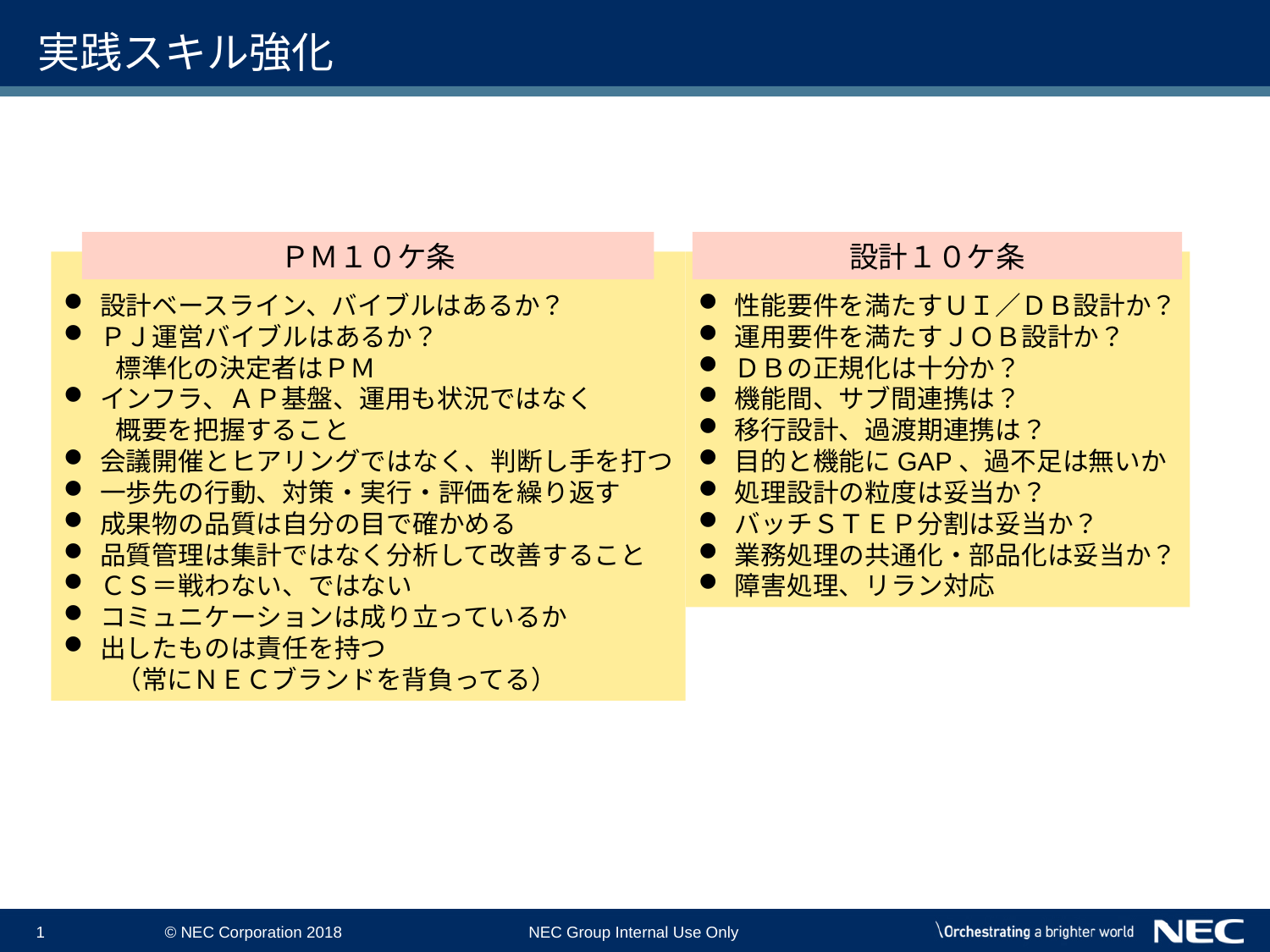

# 実践スキル強化
ＰＭ１０ケ条

設計ベースライン、バイブルはあるか？
ＰＪ運営バイブルはあるか？
　　標準化の決定者はＰＭ
インフラ、ＡＰ基盤、運用も状況ではなく
　　概要を把握すること
会議開催とヒアリングではなく、判断し手を打つ
一歩先の行動、対策・実行・評価を繰り返す
成果物の品質は自分の目で確かめる
品質管理は集計ではなく分析して改善すること
ＣＳ＝戦わない、ではない
コミュニケーションは成り立っているか
出したものは責任を持つ
　　（常にＮＥＣブランドを背負ってる）
設計１０ケ条

性能要件を満たすＵＩ／ＤＢ設計か？
運用要件を満たすＪＯＢ設計か？
ＤＢの正規化は十分か？
機能間、サブ間連携は？
移行設計、過渡期連携は？
目的と機能にGAP、過不足は無いか
処理設計の粒度は妥当か？
バッチＳＴＥＰ分割は妥当か？
業務処理の共通化・部品化は妥当か？
障害処理、リラン対応